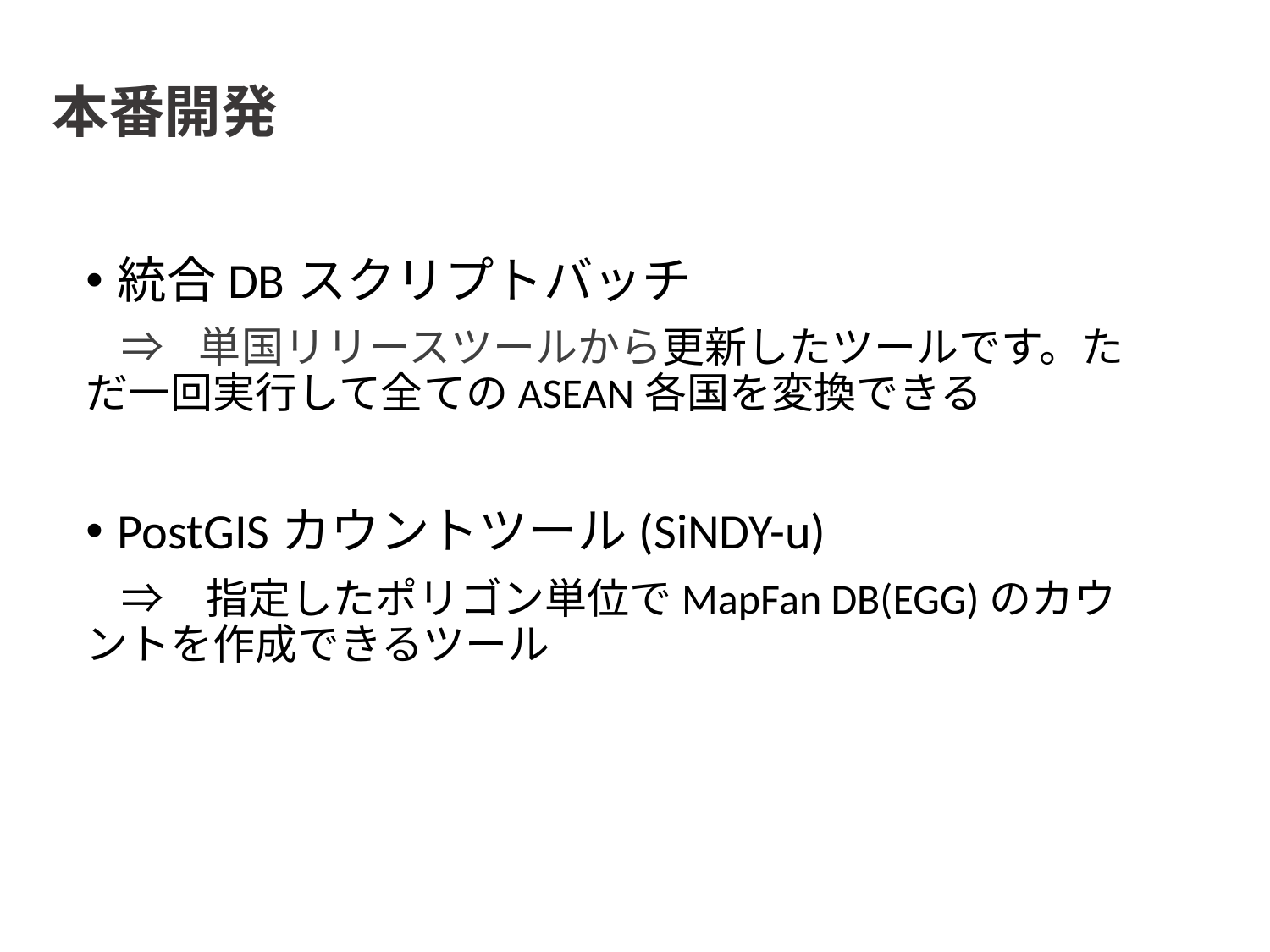

本番開発
統合DBスクリプトバッチ
　⇒　単国リリースツールから更新したツールです。ただ一回実行して全てのASEAN各国を変換できる

PostGISカウントツール(SiNDY-u)
　⇒　指定したポリゴン単位でMapFan DB(EGG)のカウントを作成できるツール